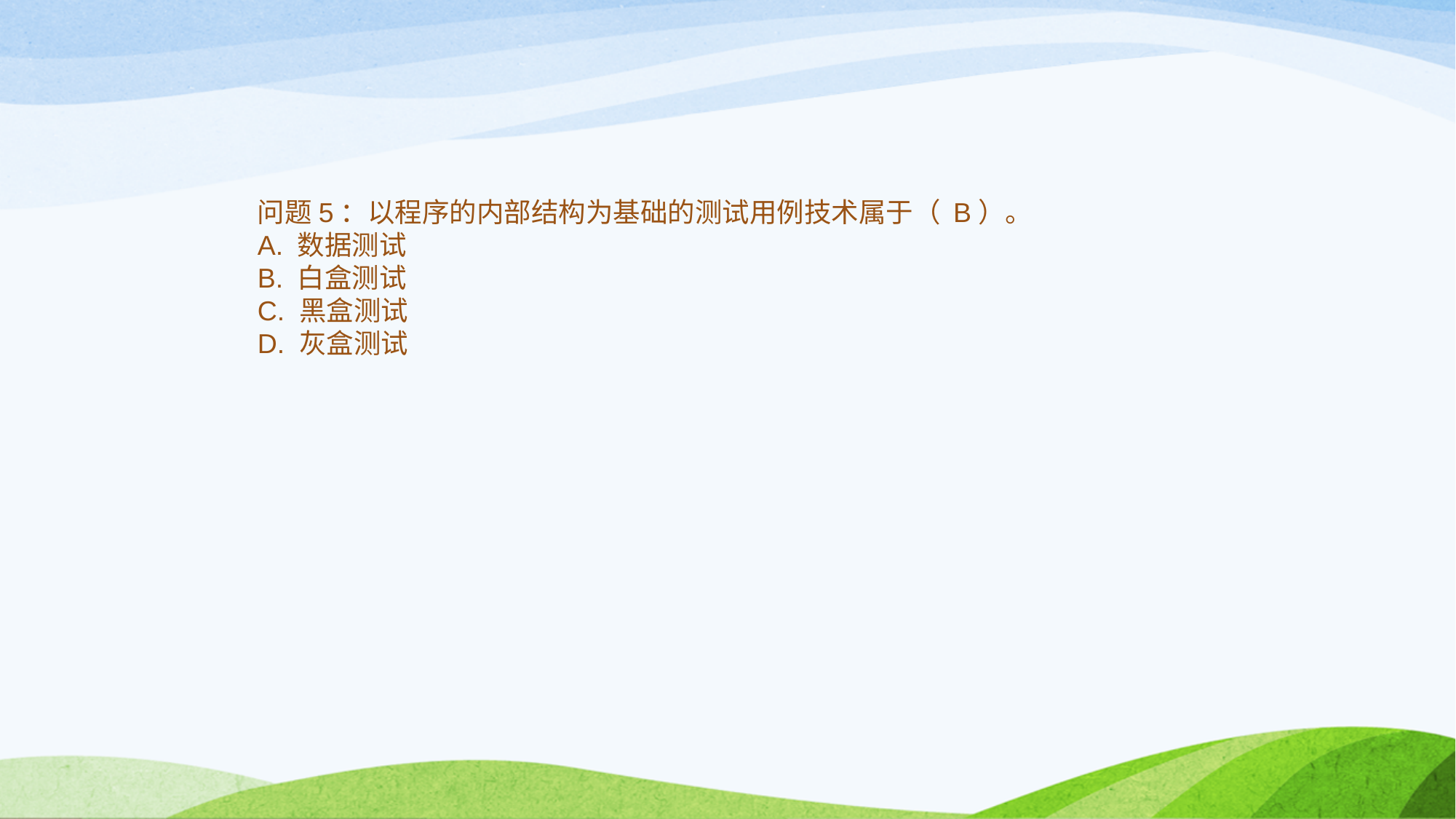

问题5：以程序的内部结构为基础的测试用例技术属于（ B）。
A. 数据测试
B. 白盒测试
C. 黑盒测试
D. 灰盒测试